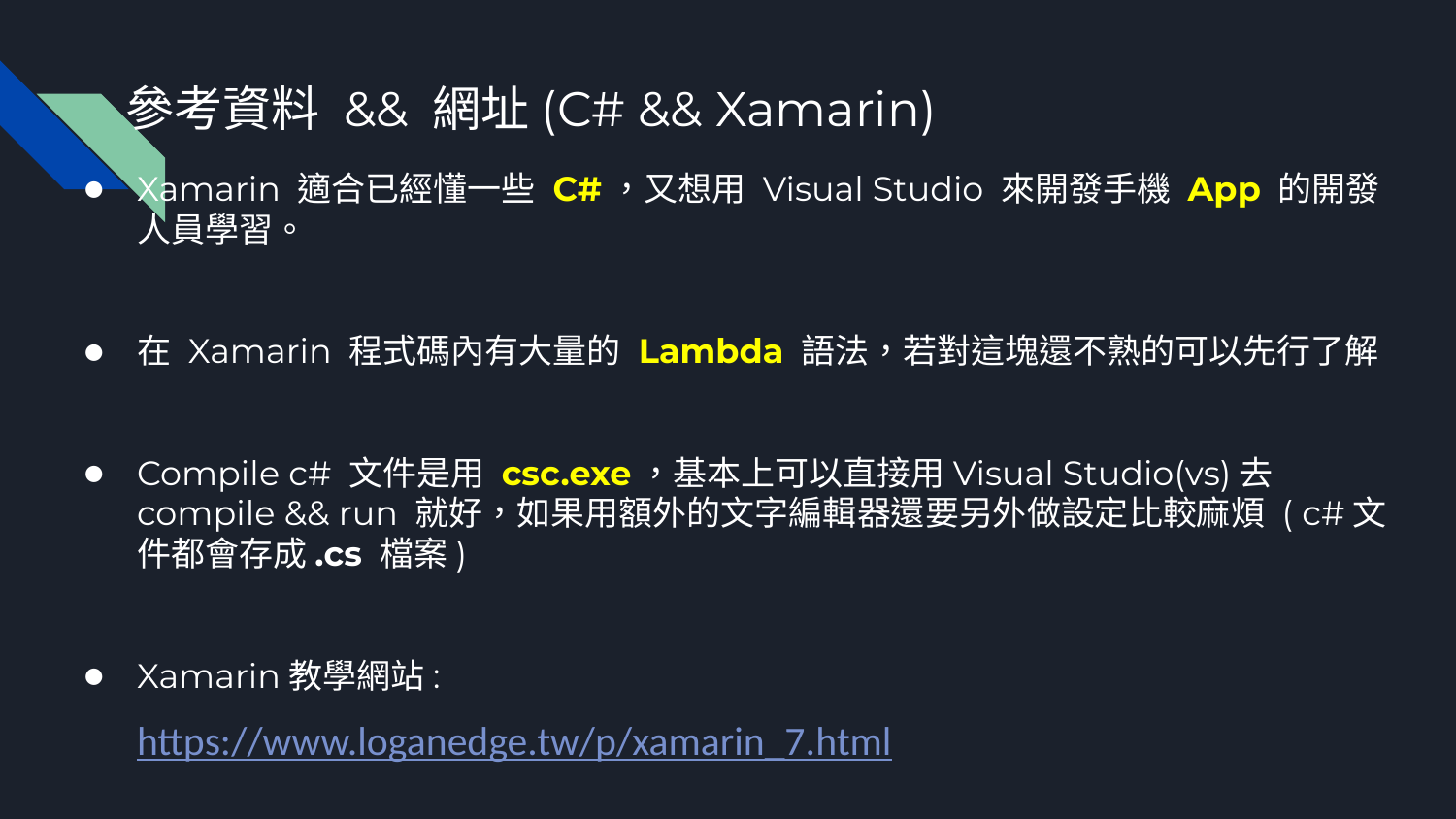

# 參考資料 && 網址(C# && Xamarin)
Xamarin 適合已經懂一些 C#，又想用 Visual Studio 來開發手機 App 的開發人員學習。

在 Xamarin 程式碼內有大量的 Lambda 語法，若對這塊還不熟的可以先行了解

Compile c# 文件是用 csc.exe，基本上可以直接用Visual Studio(vs)去compile && run 就好，如果用額外的文字編輯器還要另外做設定比較麻煩 ( c#文件都會存成.cs 檔案)

Xamarin教學網站:
https://www.loganedge.tw/p/xamarin_7.html